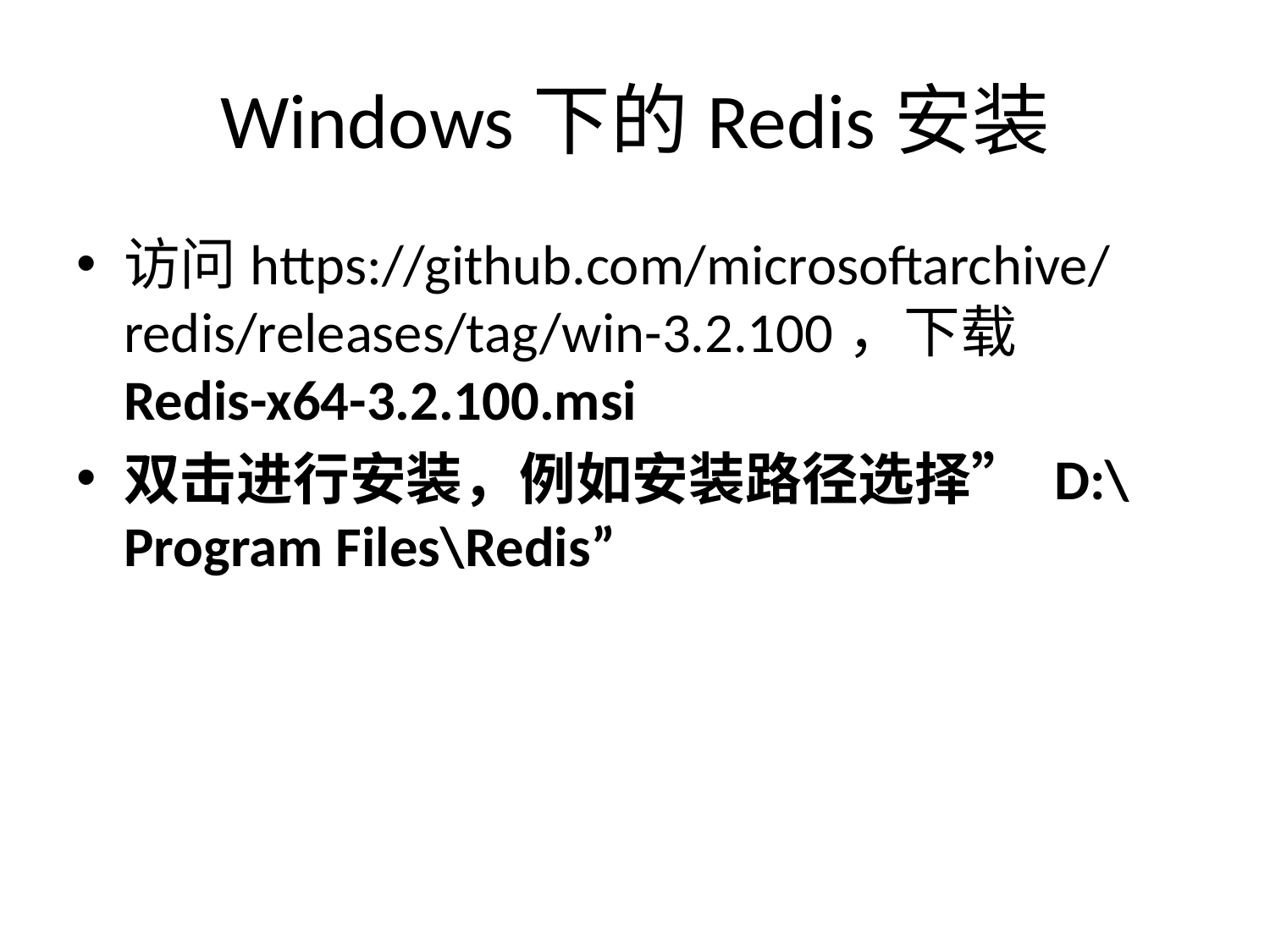

# Windows下的Redis安装
访问https://github.com/microsoftarchive/redis/releases/tag/win-3.2.100，下载  Redis-x64-3.2.100.msi
双击进行安装，例如安装路径选择” D:\Program Files\Redis”